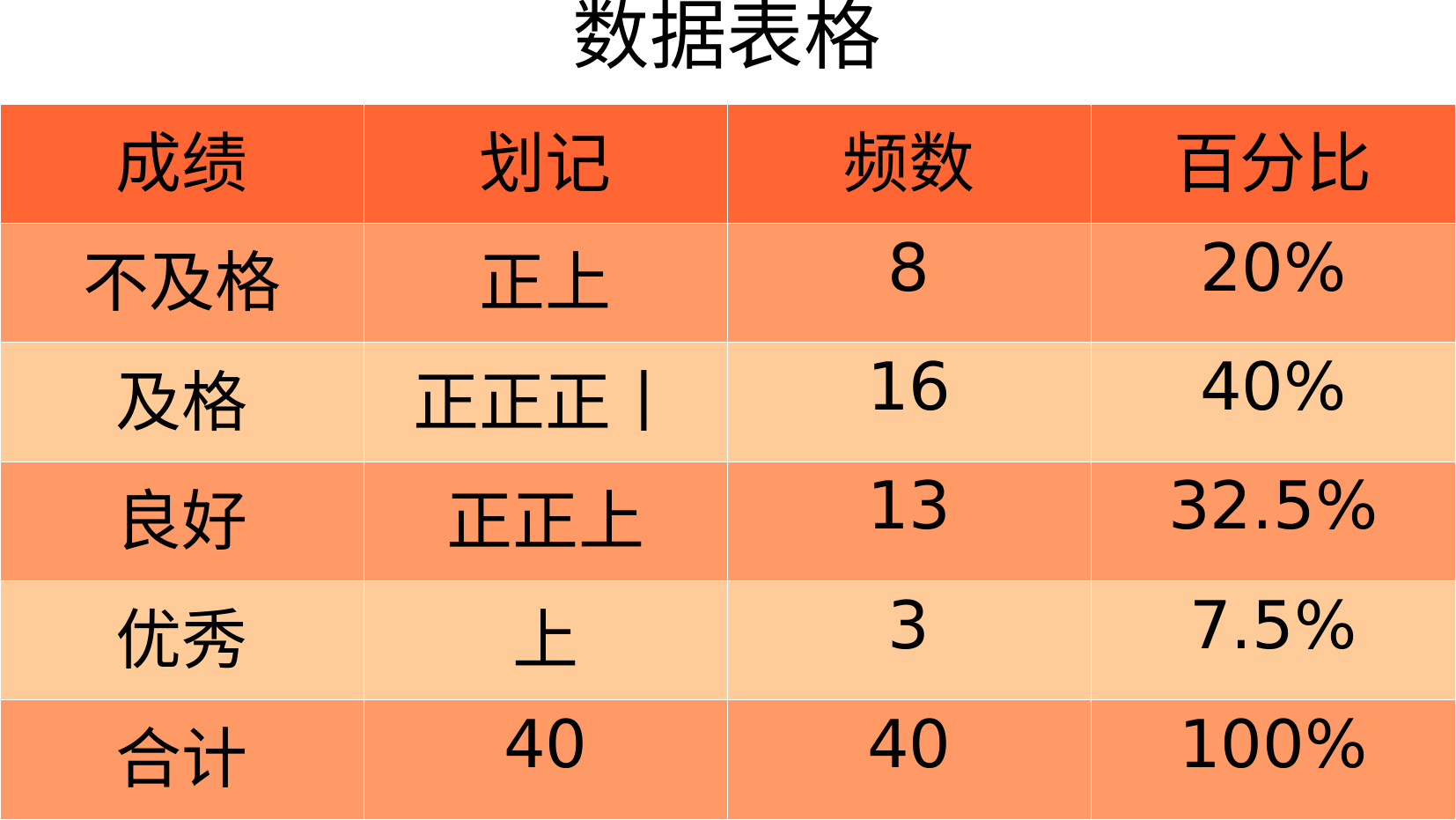

数据表格
| 成绩 | 划记 | 频数 | 百分比 |
| --- | --- | --- | --- |
| 不及格 | 正上 | 8 | 20% |
| 及格 | 正正正丨 | 16 | 40% |
| 良好 | 正正上 | 13 | 32.5% |
| 优秀 | 上 | 3 | 7.5% |
| 合计 | 40 | 40 | 100% |